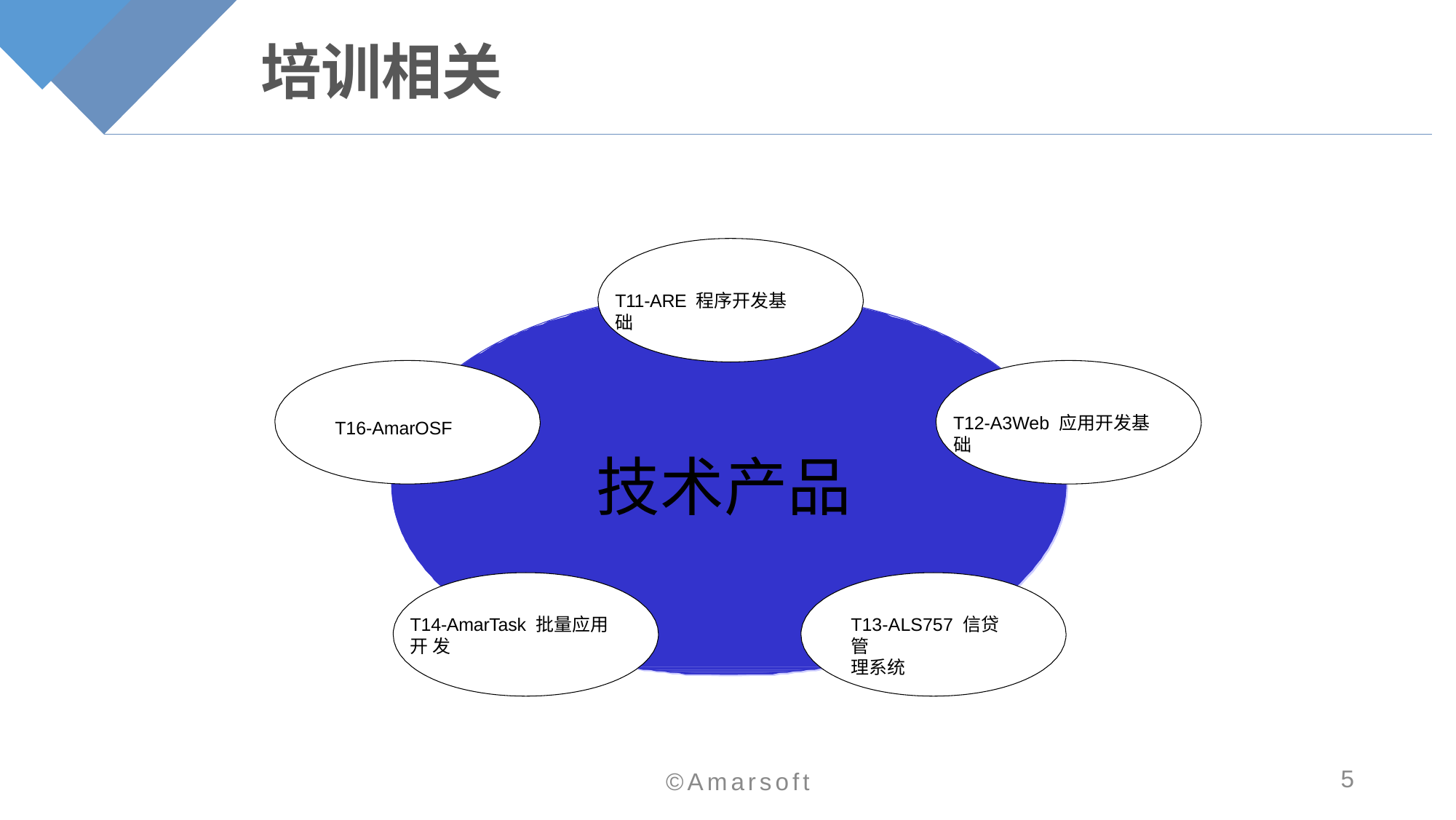

# 培训相关

T11-ARE 程序开发基础

T12-A3Web 应用开发基础
T16-AmarOSF
技术产品

T14-AmarTask 批量应用开 发
T13-ALS757 信贷管
理系统

5
©Amarsoft